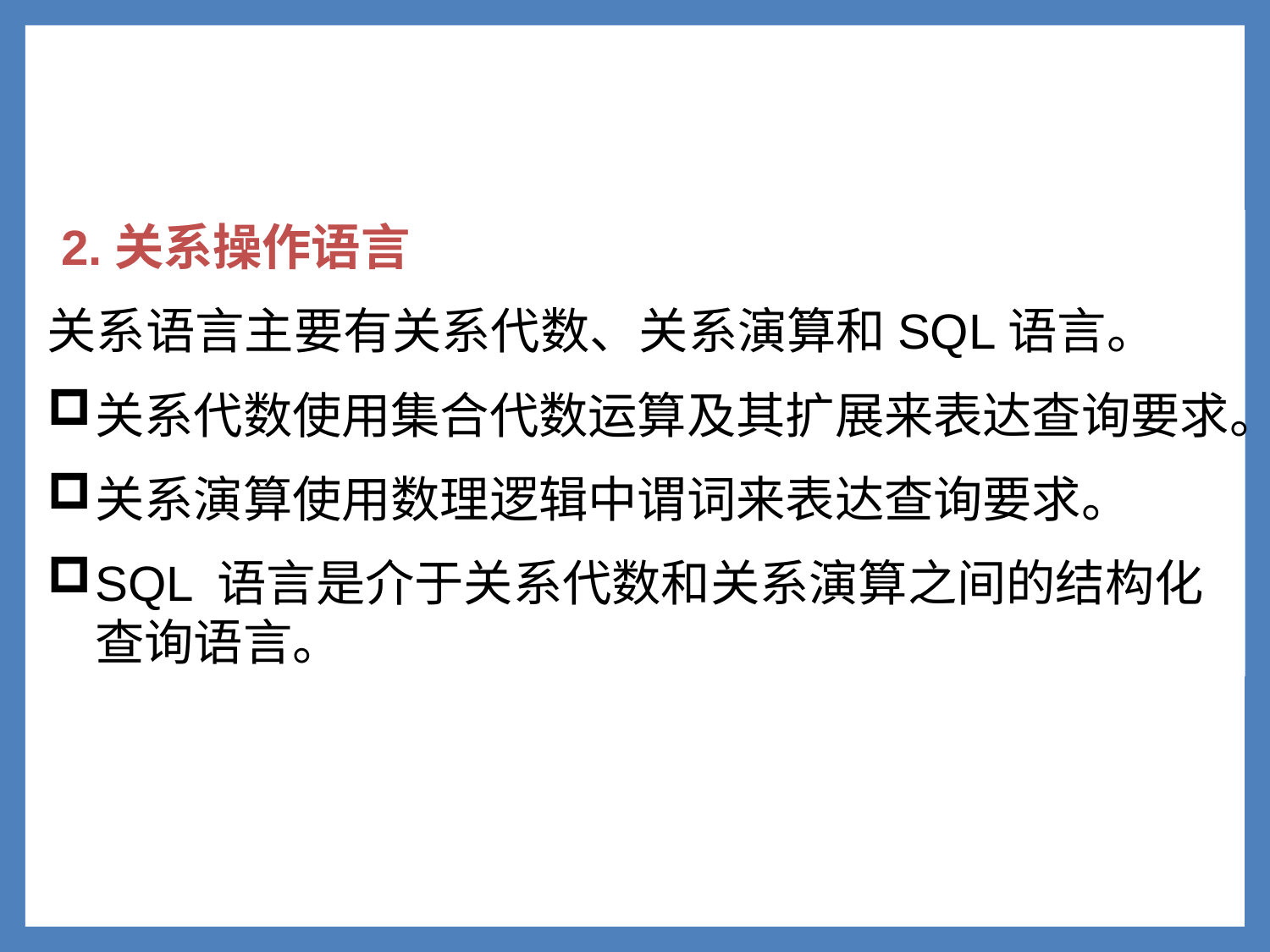

2.关系操作语言
关系语言主要有关系代数、关系演算和SQL语言。
关系代数使用集合代数运算及其扩展来表达查询要求。
关系演算使用数理逻辑中谓词来表达查询要求。
SQL 语言是介于关系代数和关系演算之间的结构化查询语言。
1